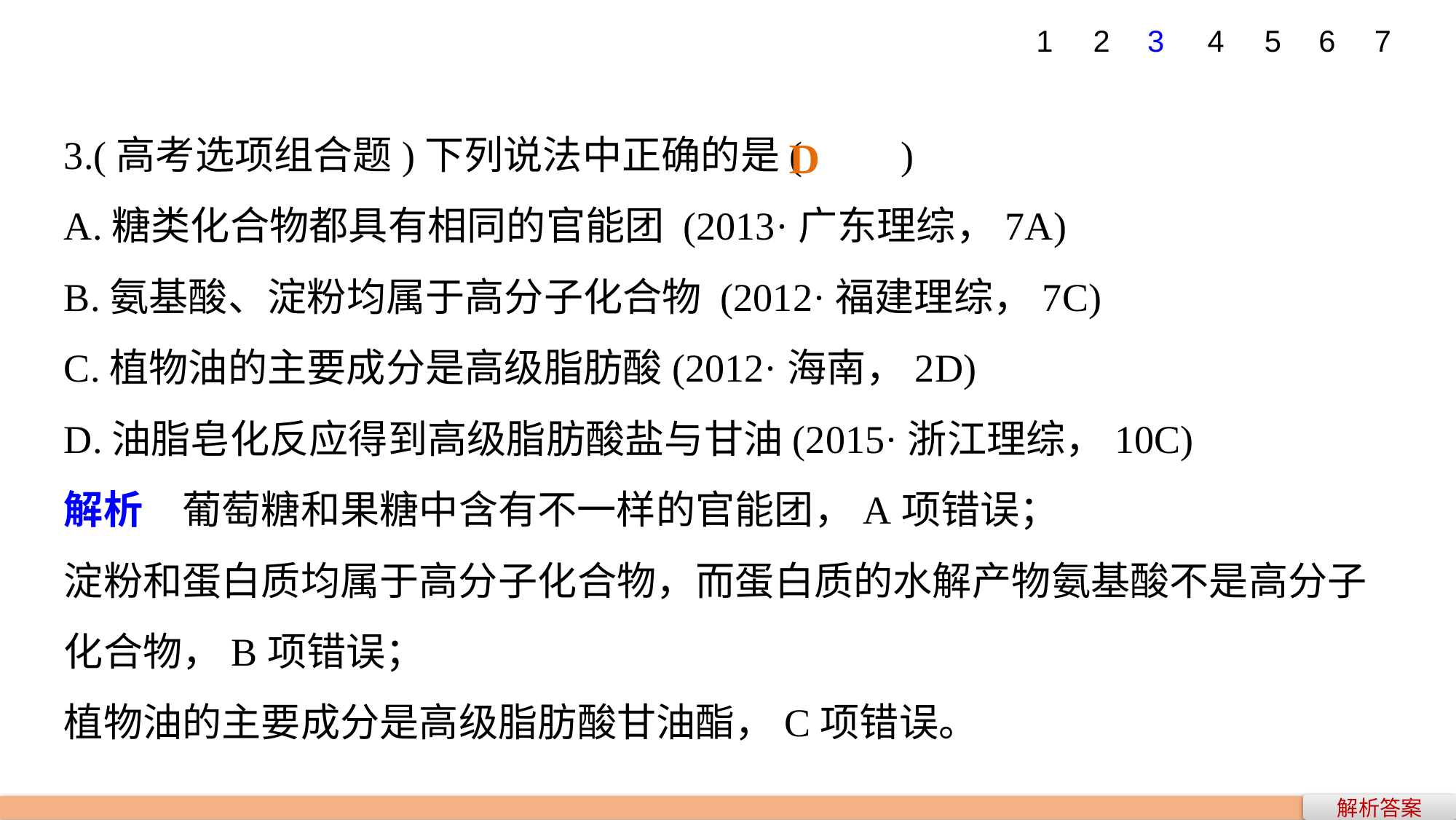

7
1
2
3
4
5
6
D
3.(高考选项组合题)下列说法中正确的是(　　)
A.糖类化合物都具有相同的官能团 (2013·广东理综，7A)
B.氨基酸、淀粉均属于高分子化合物 (2012·福建理综，7C)
C.植物油的主要成分是高级脂肪酸(2012·海南，2D)
D.油脂皂化反应得到高级脂肪酸盐与甘油(2015·浙江理综，10C)
解析　葡萄糖和果糖中含有不一样的官能团，A项错误；
淀粉和蛋白质均属于高分子化合物，而蛋白质的水解产物氨基酸不是高分子化合物，B项错误；
植物油的主要成分是高级脂肪酸甘油酯，C项错误。
解析答案